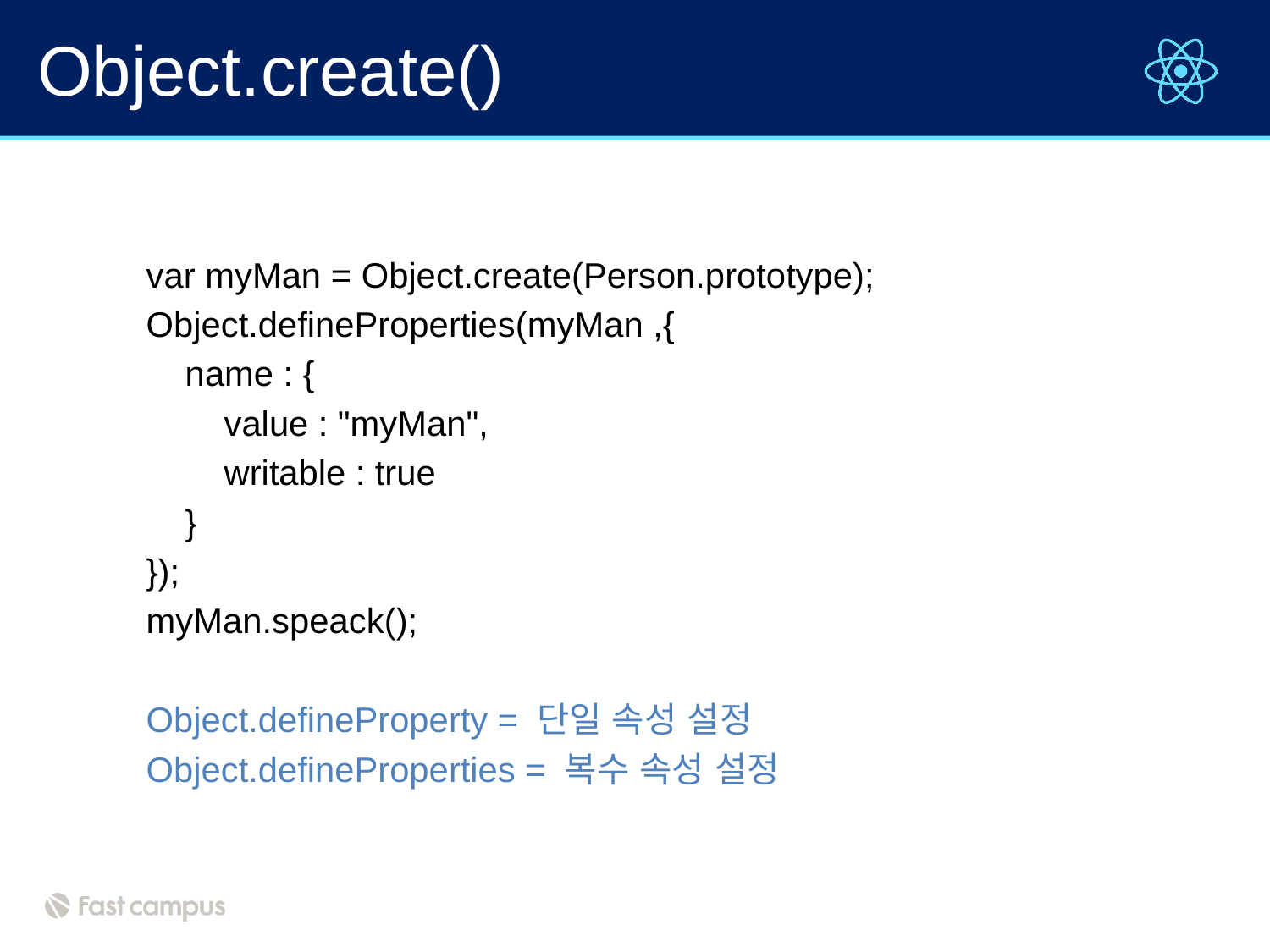

# Object.create()
var myMan = Object.create(Person.prototype);
Object.defineProperties(myMan ,{
    name : {
        value : "myMan",
        writable : true
    }
});
myMan.speack();

Object.defineProperty = 단일 속성 설정
Object.defineProperties = 복수 속성 설정